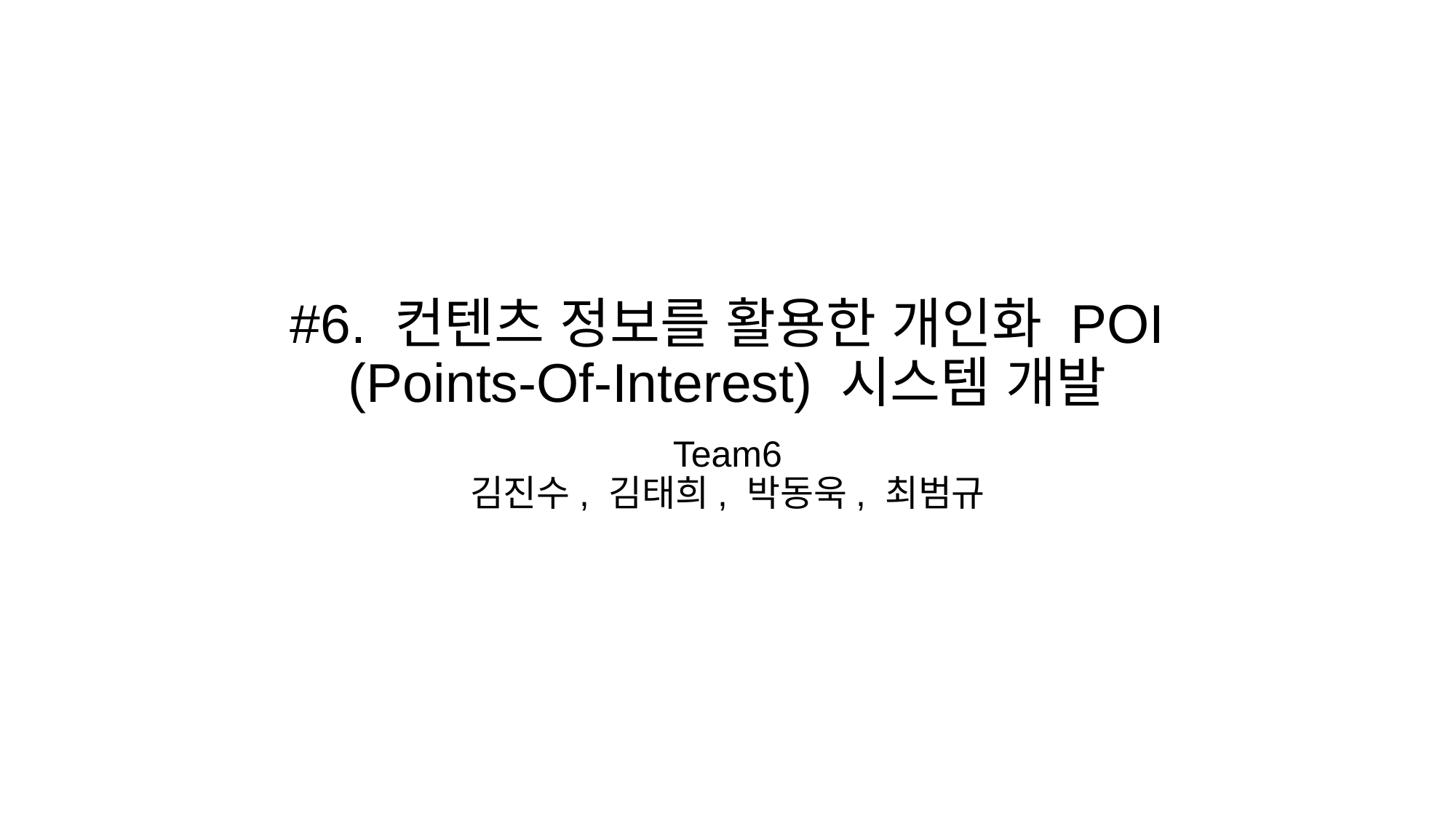

# #6. 컨텐츠 정보를 활용한 개인화 POI (Points-Of-Interest) 시스템 개발
Team6
김진수, 김태희, 박동욱, 최범규